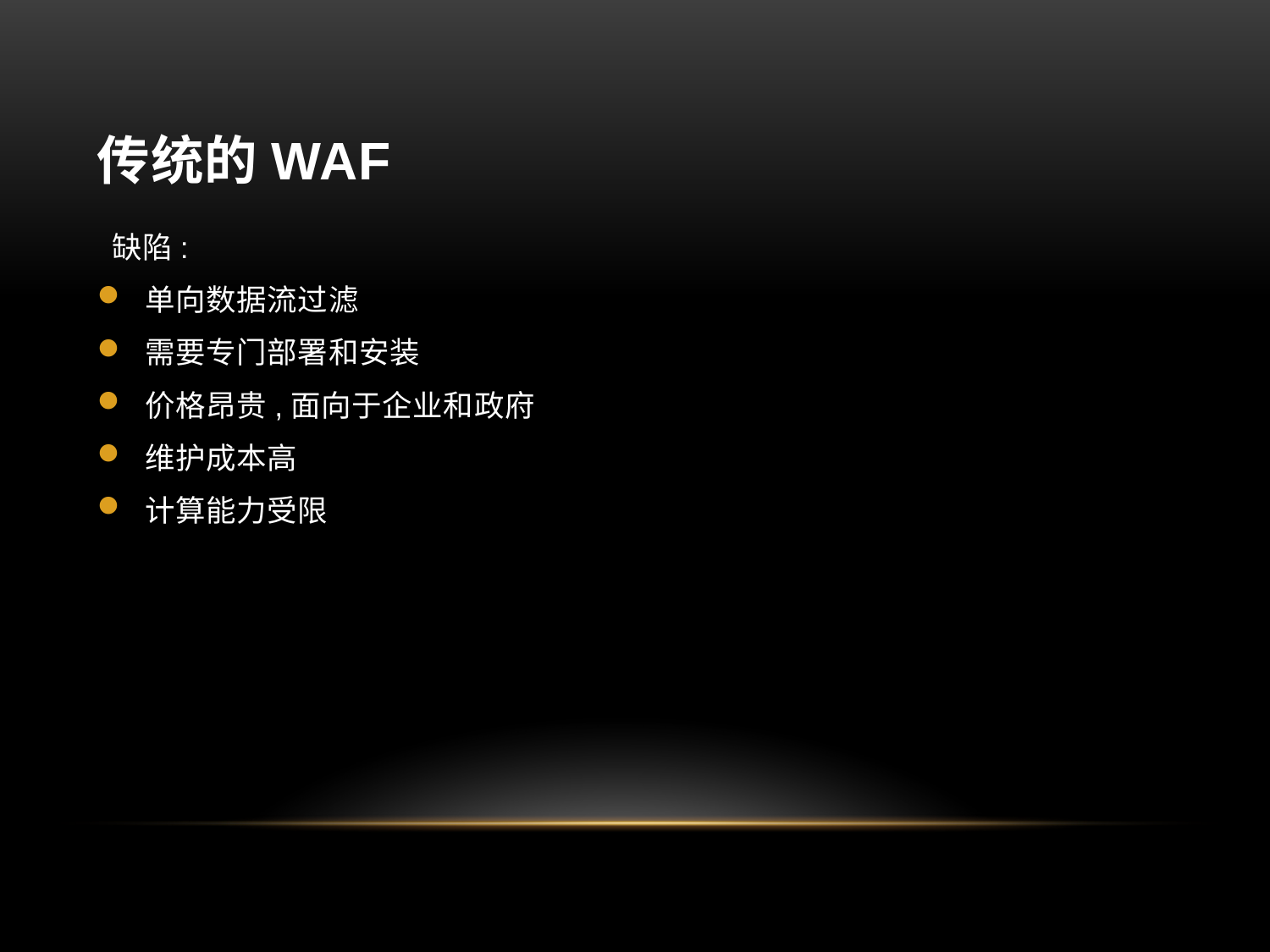

# 传统的WAF
 缺陷:
单向数据流过滤
需要专门部署和安装
价格昂贵,面向于企业和政府
维护成本高
计算能力受限